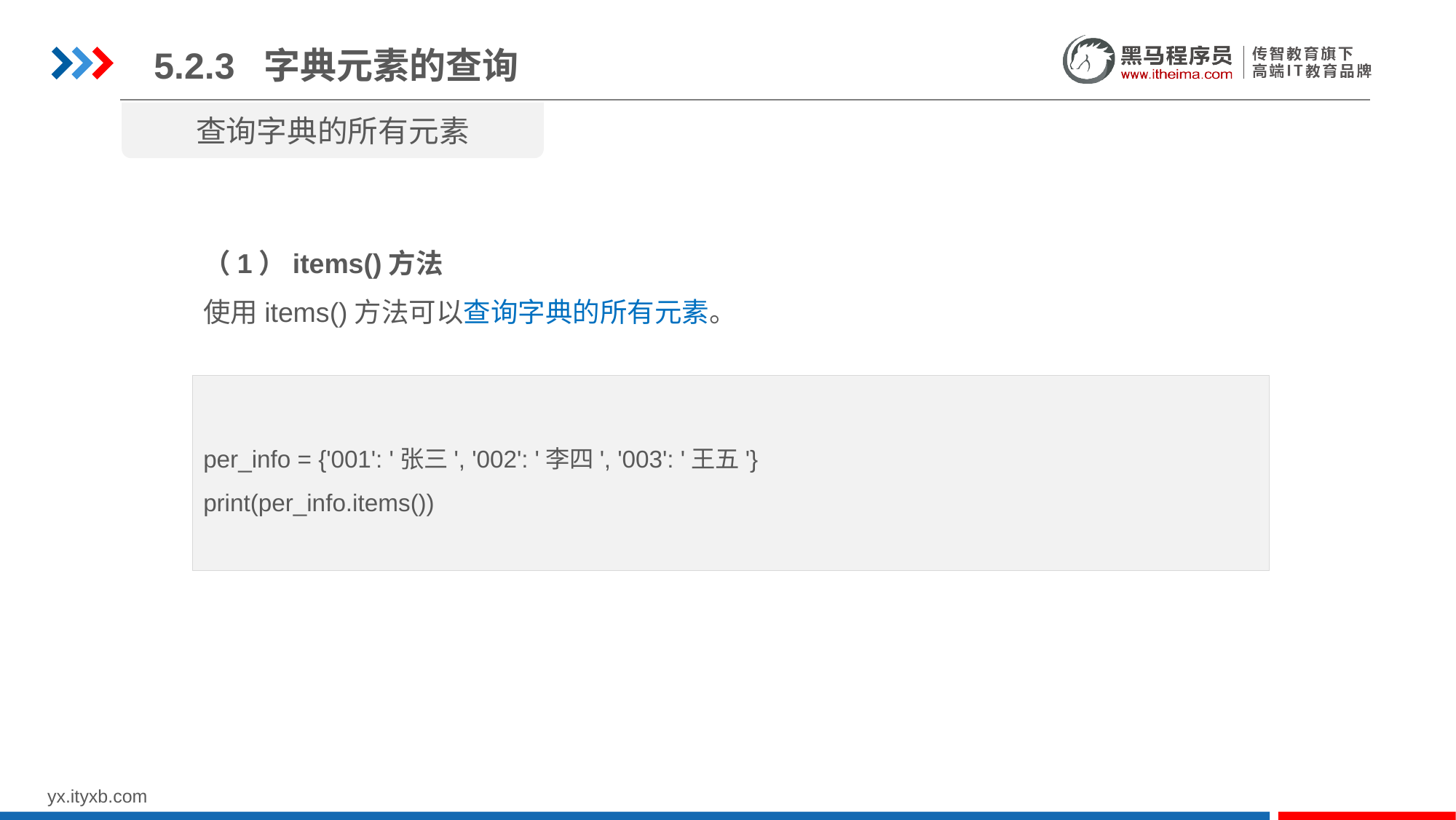

5.2.3  字典元素的查询

查询字典的所有元素
（1）items()方法
使用items()方法可以查询字典的所有元素。
per_info = {'001': '张三', '002': '李四', '003': '王五'}
print(per_info.items())